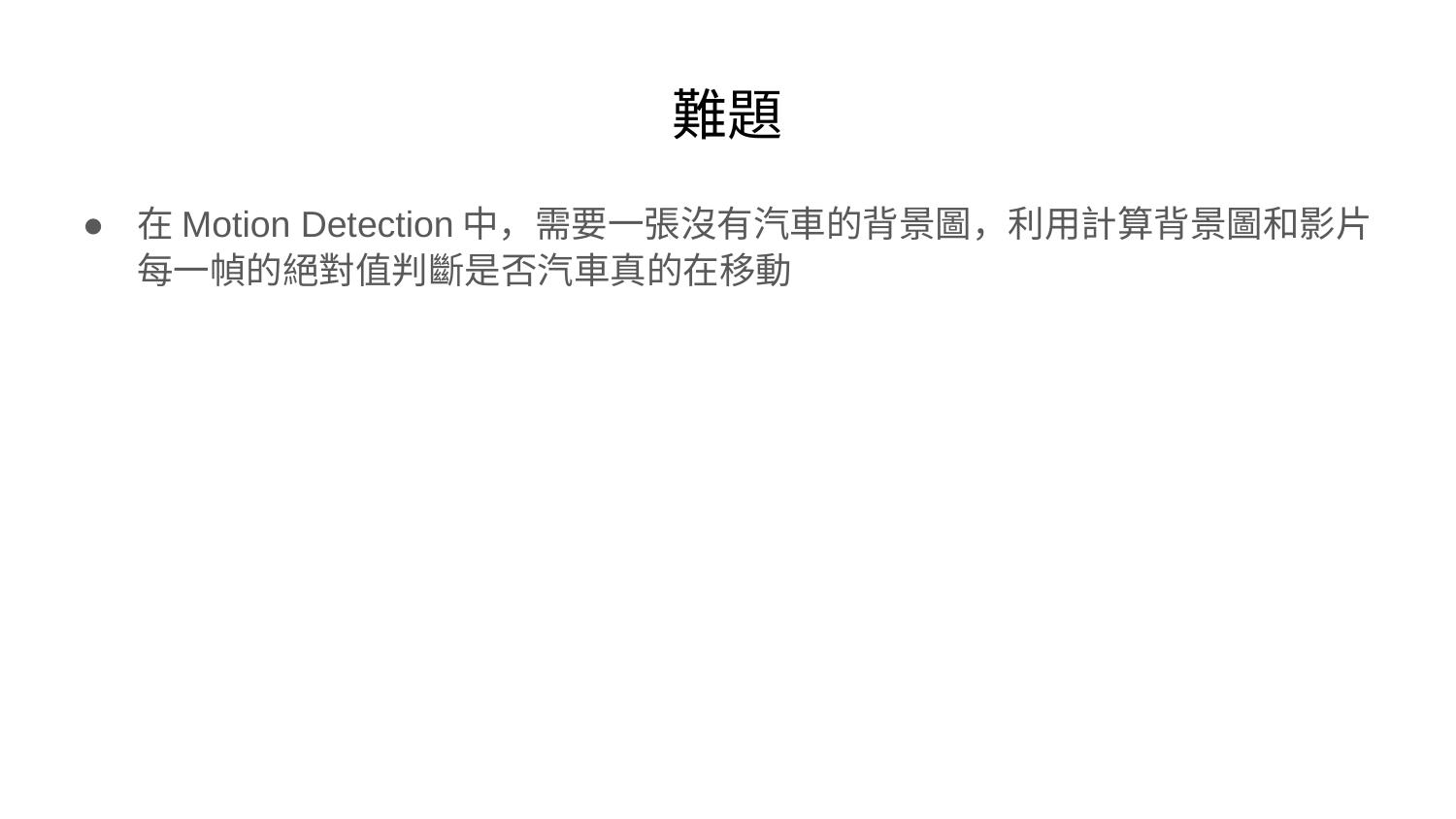

# 難題
在Motion Detection中，需要一張沒有汽車的背景圖，利用計算背景圖和影片每一幀的絕對值判斷是否汽車真的在移動